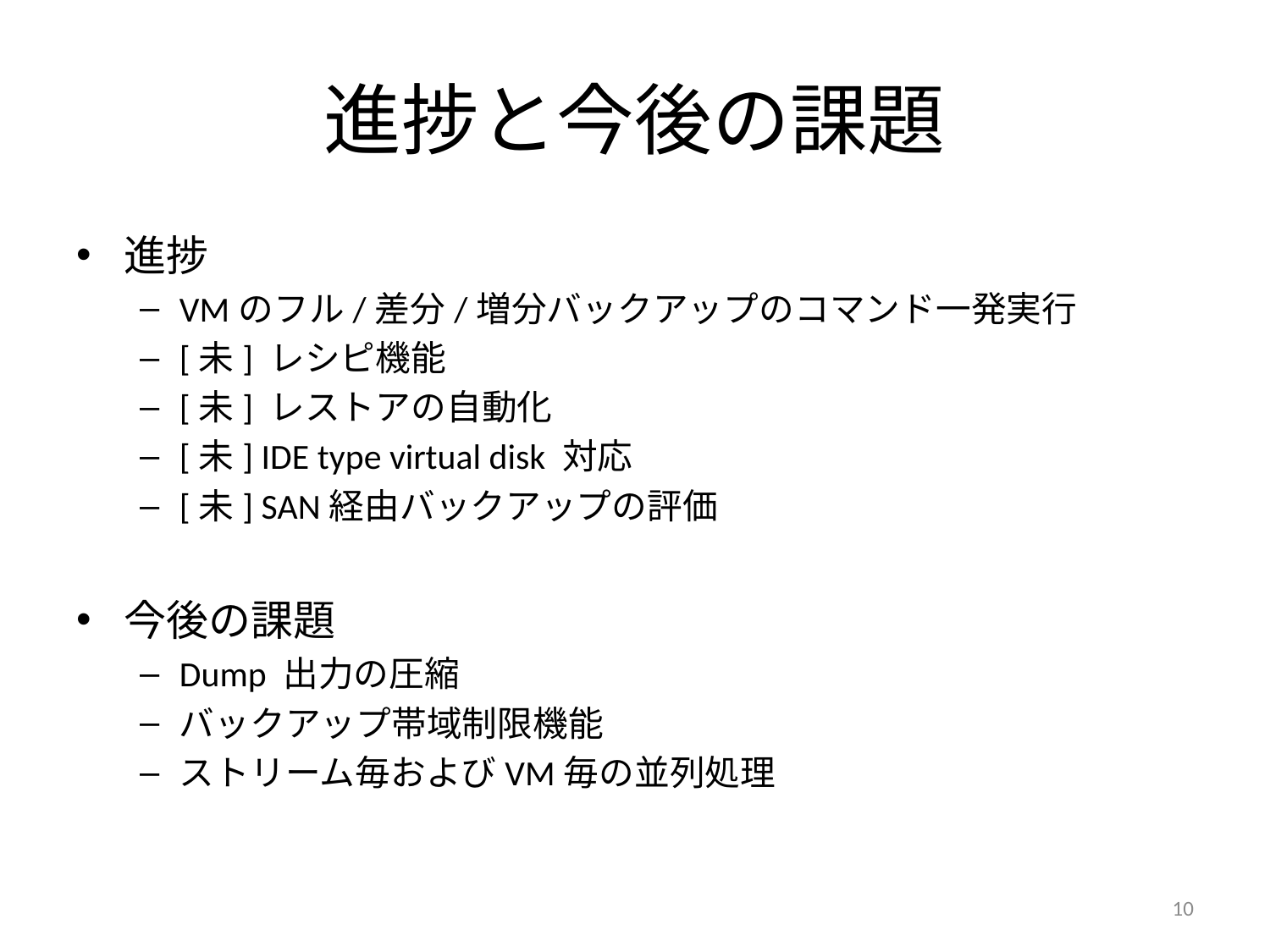

# 進捗と今後の課題
進捗
VMのフル/差分/増分バックアップのコマンド一発実行
[未] レシピ機能
[未] レストアの自動化
[未] IDE type virtual disk 対応
[未] SAN経由バックアップの評価

今後の課題
Dump 出力の圧縮
バックアップ帯域制限機能
ストリーム毎およびVM毎の並列処理
10